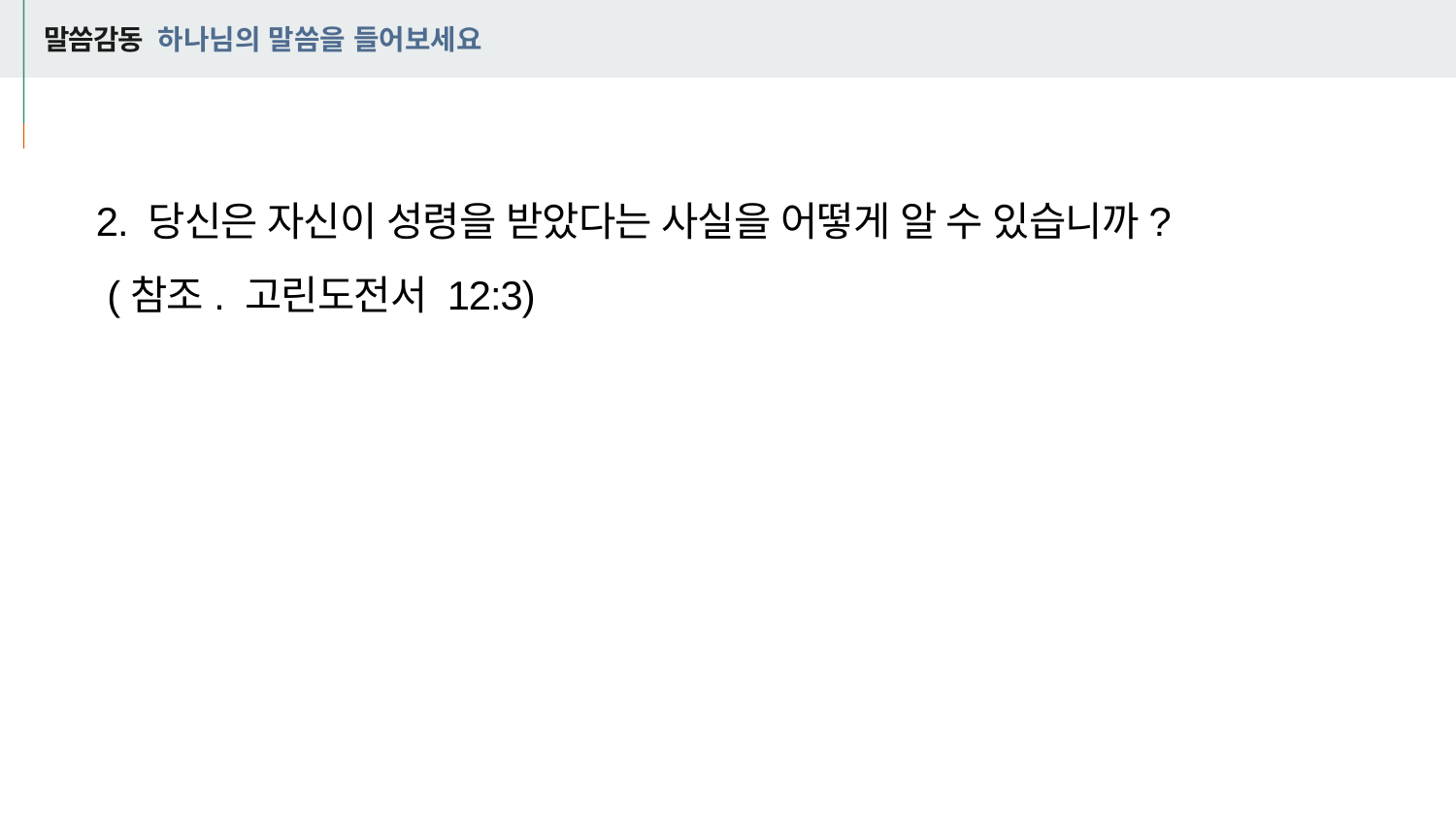

# 말씀감동  하나님의 말씀을 들어보세요
2. 당신은 자신이 성령을 받았다는 사실을 어떻게 알 수 있습니까?
 (참조. 고린도전서 12:3)